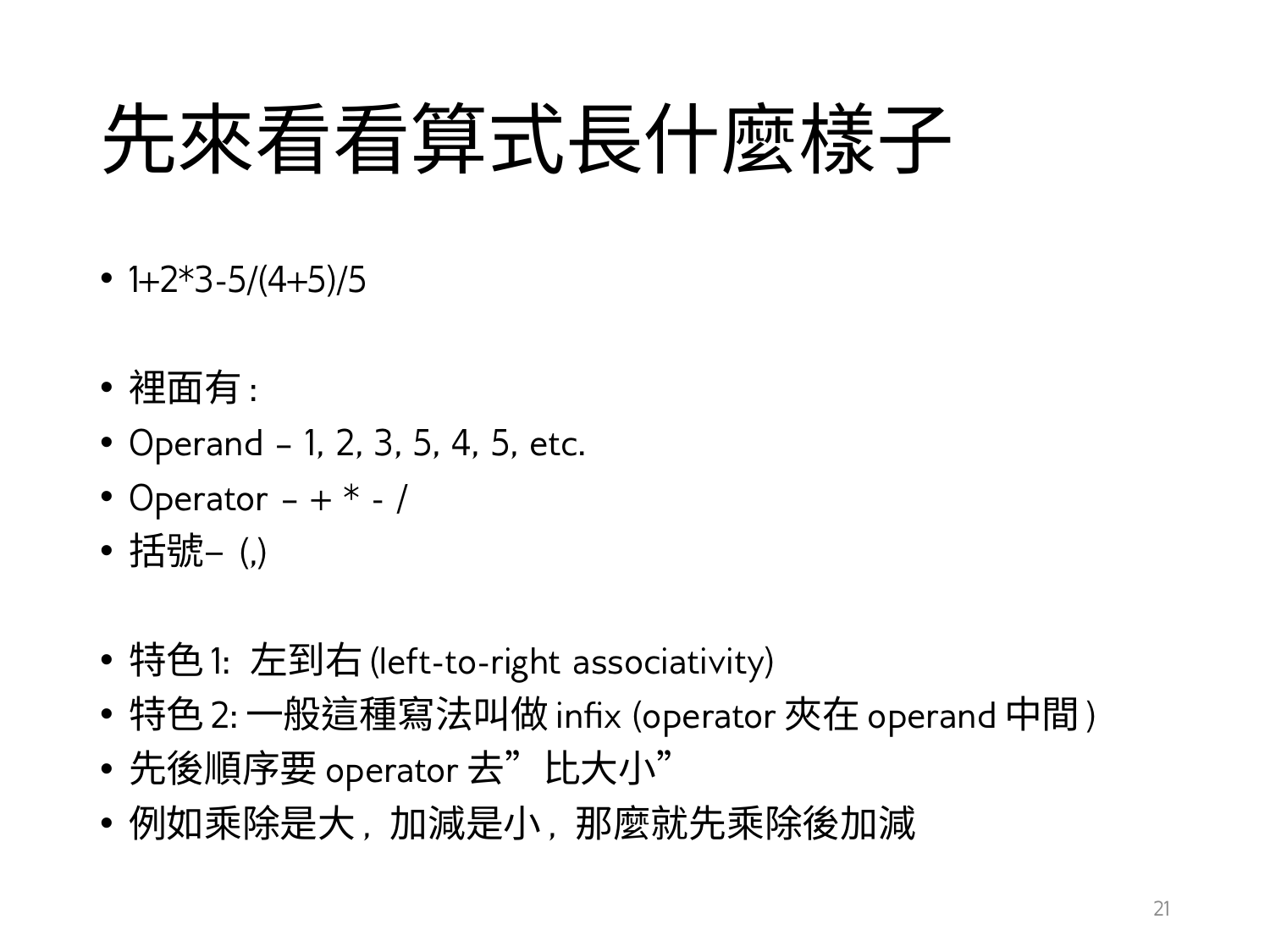

# 先來看看算式長什麼樣子
1+2*3-5/(4+5)/5

裡面有:
Operand – 1, 2, 3, 5, 4, 5, etc.
Operator – + * - /
括號– (,)

特色1: 左到右(left-to-right associativity)
特色2:一般這種寫法叫做infix (operator夾在operand中間)
先後順序要operator去”比大小”
例如乘除是大, 加減是小, 那麼就先乘除後加減

21